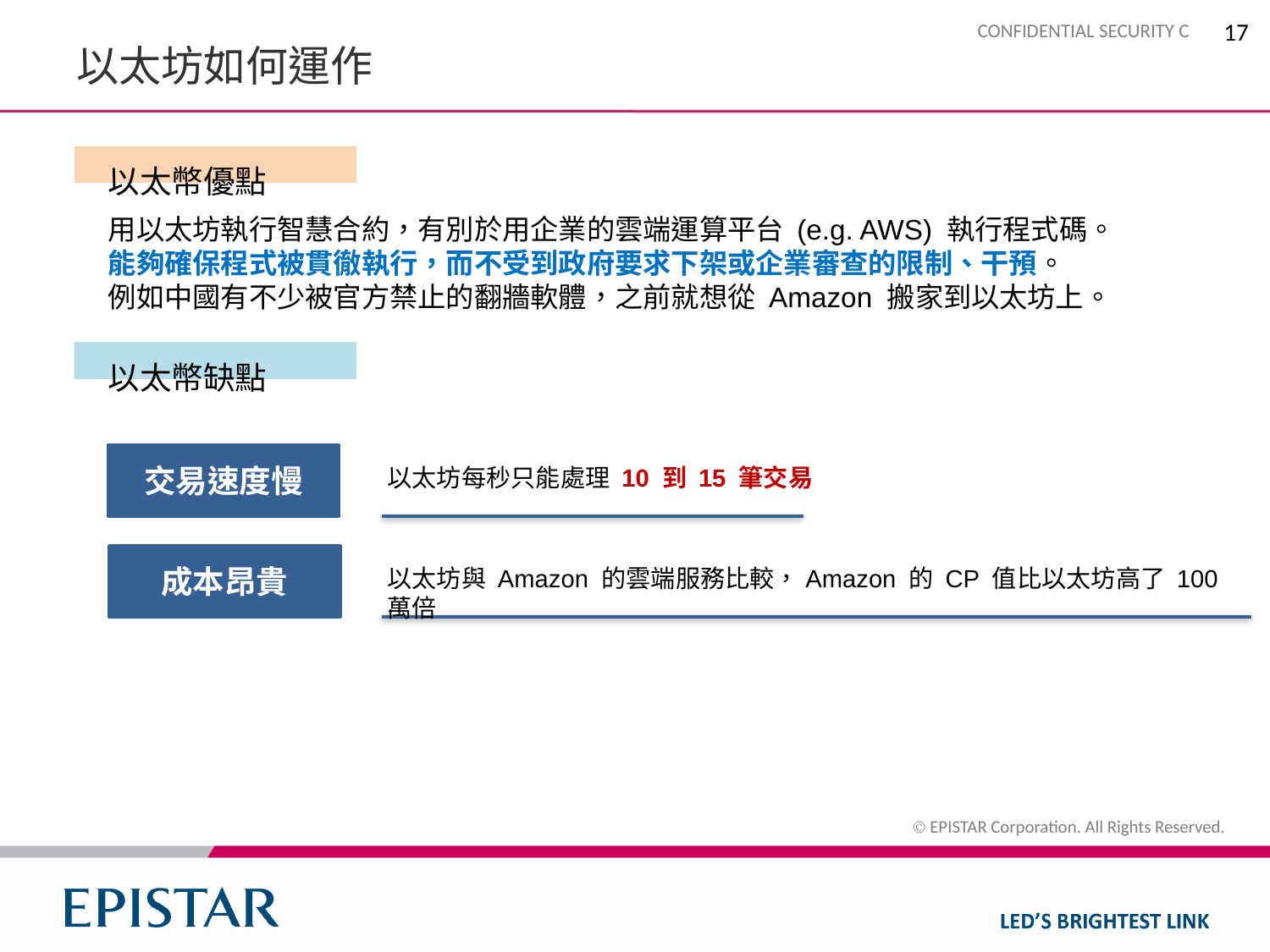

17
# 以太坊如何運作

以太幣優點
用以太坊執行智慧合約，有別於用企業的雲端運算平台 (e.g. AWS) 執行程式碼。
能夠確保程式被貫徹執行，而不受到政府要求下架或企業審查的限制、干預。
例如中國有不少被官方禁止的翻牆軟體，之前就想從 Amazon 搬家到以太坊上。

以太幣缺點
交易速度慢

以太坊每秒只能處理 10 到 15 筆交易
成本昂貴

以太坊與 Amazon 的雲端服務比較，Amazon 的 CP 值比以太坊高了 100 萬倍